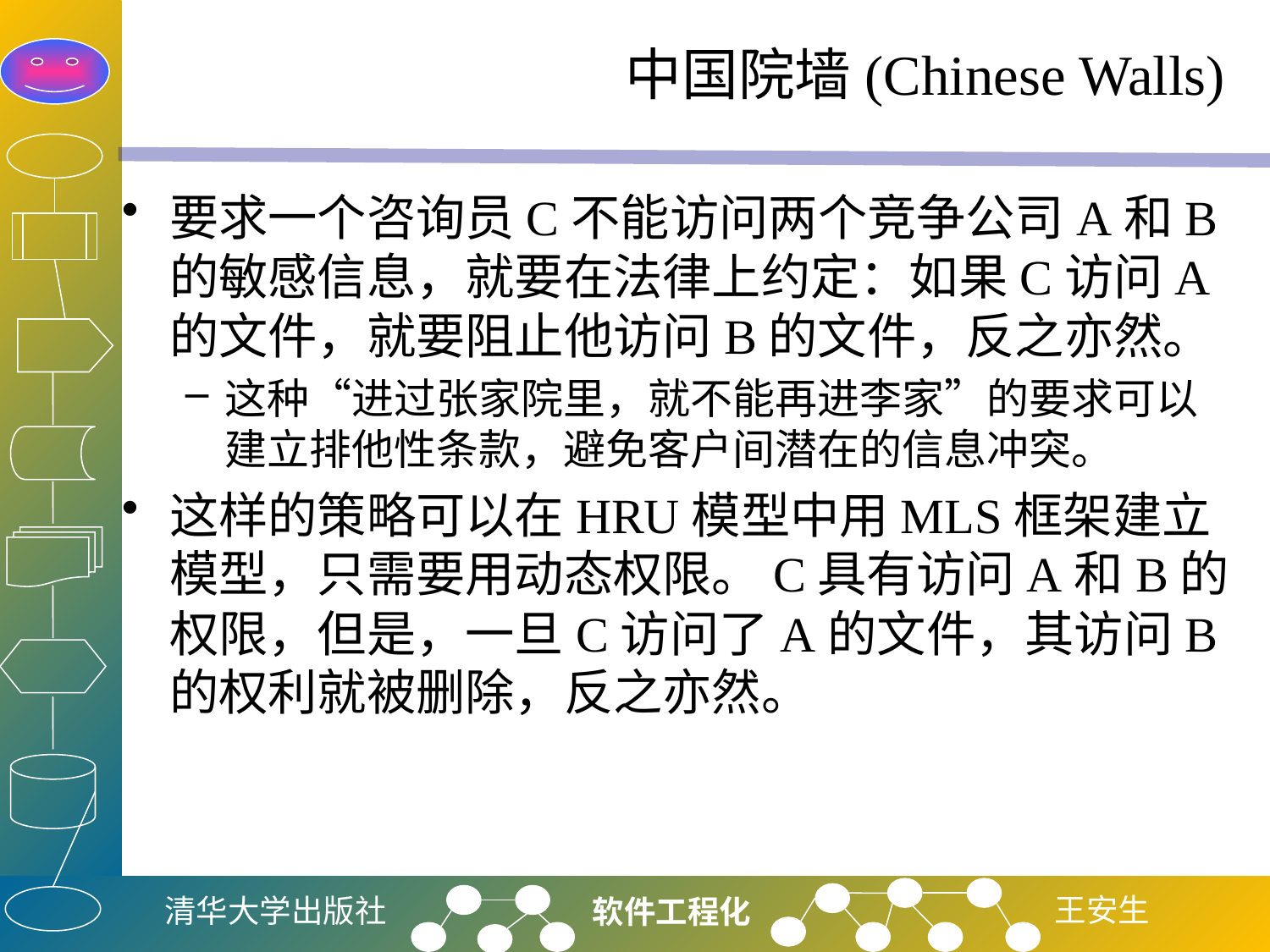

# 中国院墙(Chinese Walls)
要求一个咨询员C不能访问两个竞争公司A和B的敏感信息，就要在法律上约定：如果C访问A的文件，就要阻止他访问B的文件，反之亦然。
这种“进过张家院里，就不能再进李家”的要求可以建立排他性条款，避免客户间潜在的信息冲突。
这样的策略可以在HRU模型中用MLS框架建立模型，只需要用动态权限。C具有访问A和B的权限，但是，一旦C访问了A的文件，其访问B的权利就被删除，反之亦然。